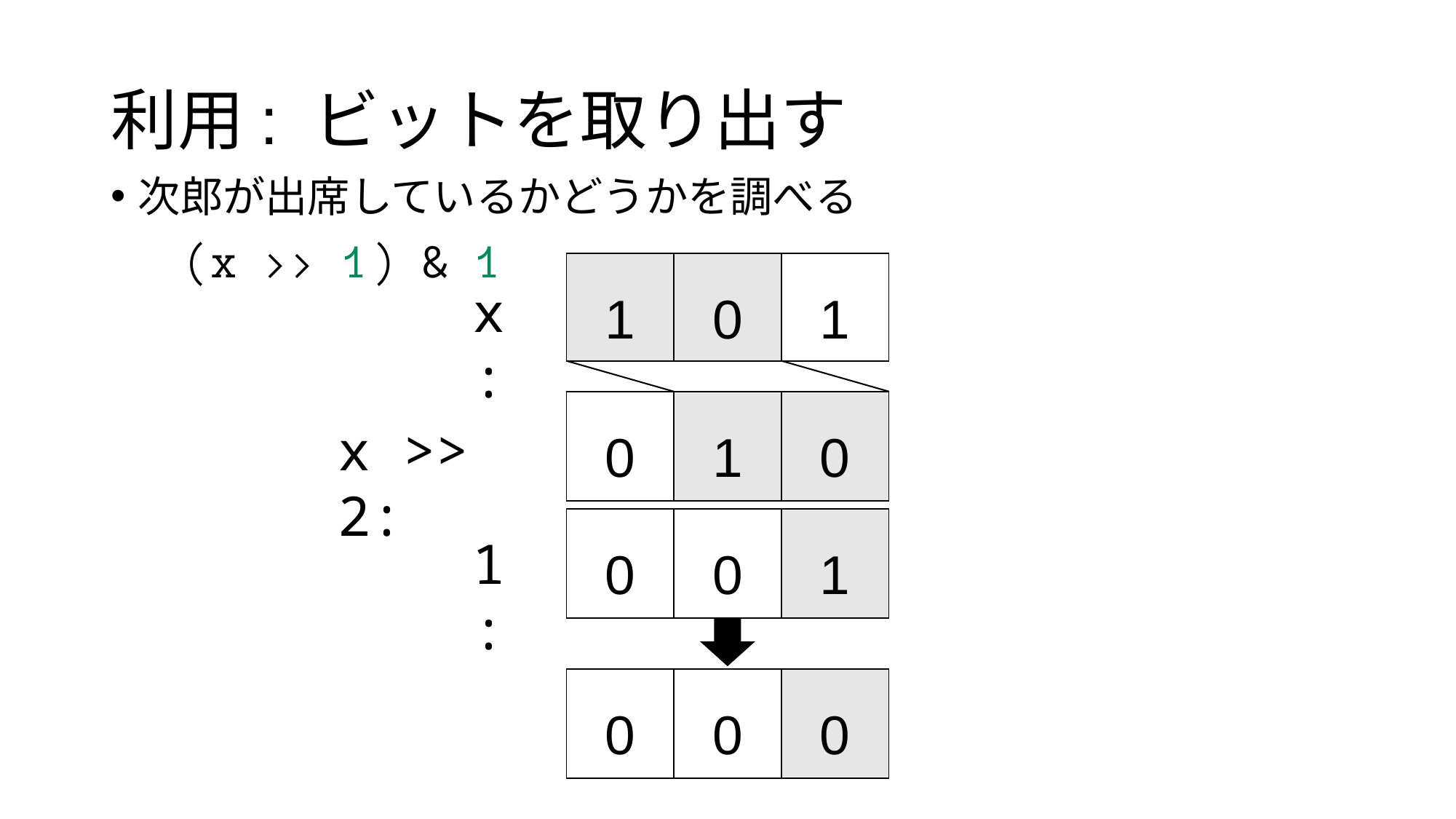

# 利用: ビットを取り出す
次郎が出席しているかどうかを調べる
(x >> 1) & 1

| 1 | 0 | 1 |
| --- | --- | --- |
x:
| 0 | 1 | 0 |
| --- | --- | --- |
x >> 2:
| 0 | 0 | 1 |
| --- | --- | --- |
1:

| 0 | 0 | 0 |
| --- | --- | --- |